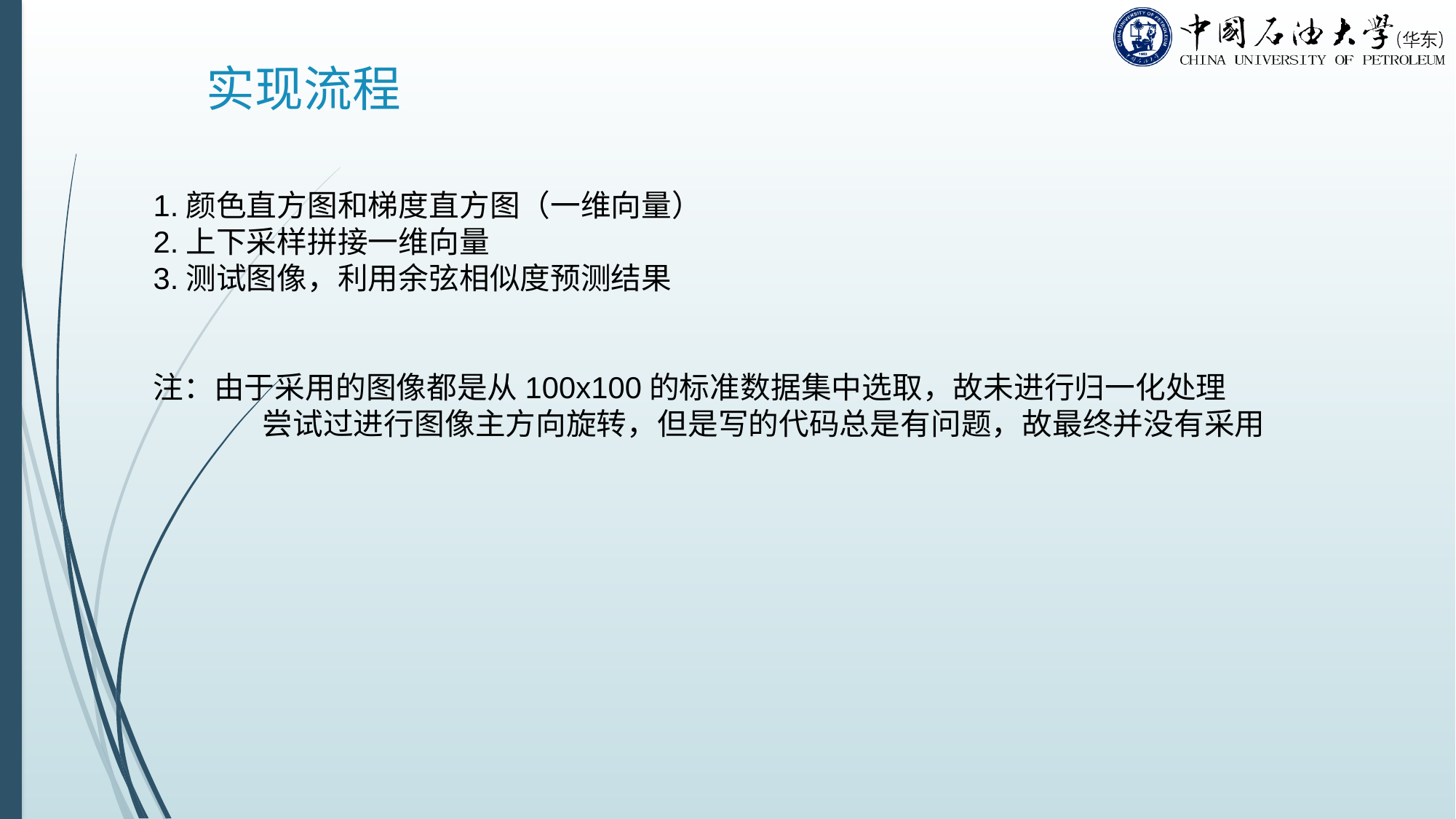

# 实现流程
1.颜色直方图和梯度直方图（一维向量）
2.上下采样拼接一维向量
3.测试图像，利用余弦相似度预测结果

注：由于采用的图像都是从100x100的标准数据集中选取，故未进行归一化处理
	尝试过进行图像主方向旋转，但是写的代码总是有问题，故最终并没有采用